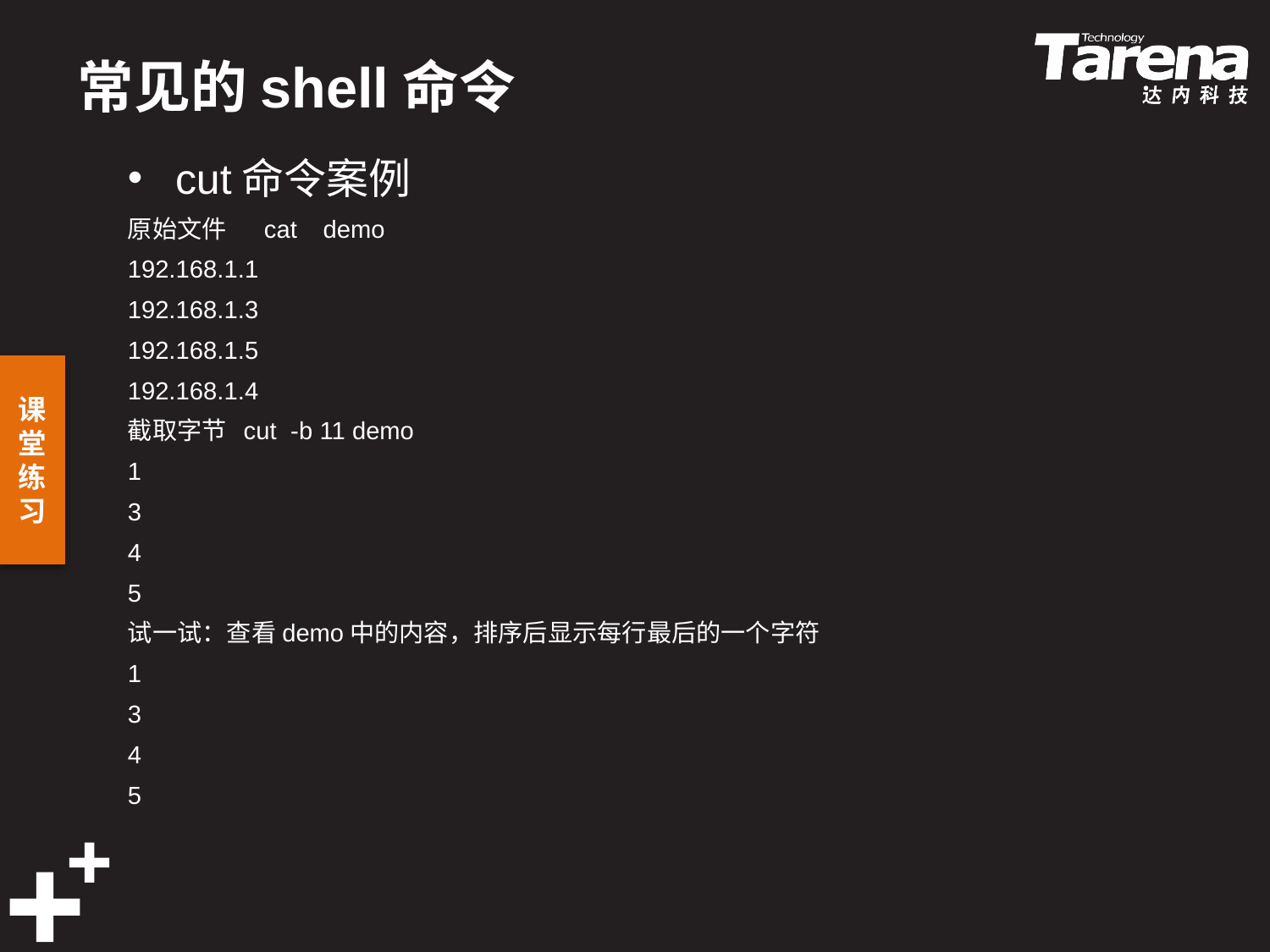

# 常见的shell命令
cut命令案例
原始文件   cat  demo 
192.168.1.1
192.168.1.3
192.168.1.5
192.168.1.4
截取字节  cut  -b 11 demo
1
3
4
5
试一试：查看demo中的内容，排序后显示每行最后的一个字符
1
3
4
5